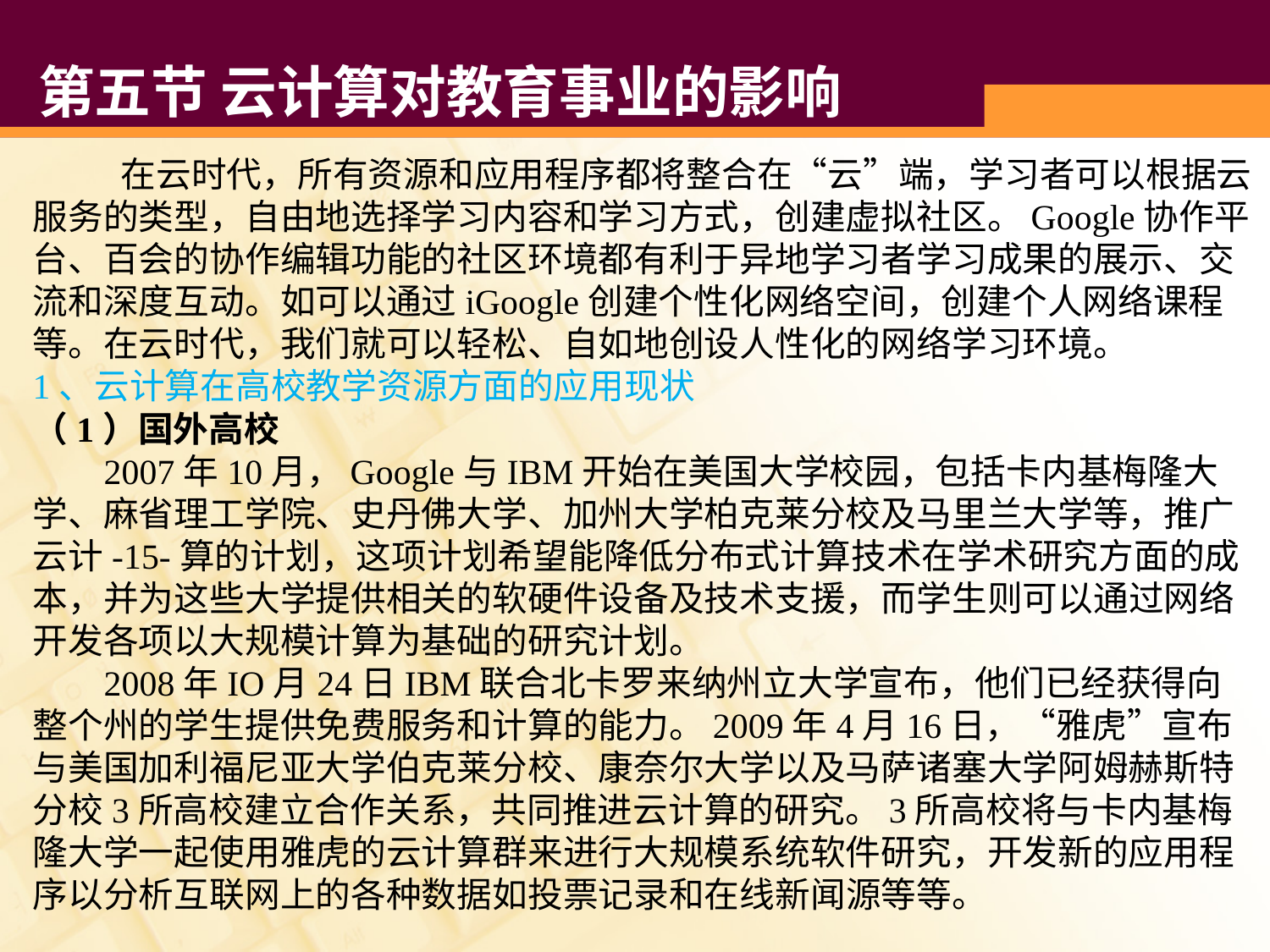

# 第五节 云计算对教育事业的影响
        在云时代，所有资源和应用程序都将整合在“云”端，学习者可以根据云服务的类型，自由地选择学习内容和学习方式，创建虚拟社区。Google协作平台、百会的协作编辑功能的社区环境都有利于异地学习者学习成果的展示、交流和深度互动。如可以通过iGoogle创建个性化网络空间，创建个人网络课程等。在云时代，我们就可以轻松、自如地创设人性化的网络学习环境。
1、云计算在高校教学资源方面的应用现状
（1）国外高校
        2007年10月，Google与IBM开始在美国大学校园，包括卡内基梅隆大学、麻省理工学院、史丹佛大学、加州大学柏克莱分校及马里兰大学等，推广云计-15-算的计划，这项计划希望能降低分布式计算技术在学术研究方面的成本，并为这些大学提供相关的软硬件设备及技术支援，而学生则可以通过网络开发各项以大规模计算为基础的研究计划。
        2008年IO月24日IBM联合北卡罗来纳州立大学宣布，他们已经获得向整个州的学生提供免费服务和计算的能力。2009年4月16日，“雅虎”宣布与美国加利福尼亚大学伯克莱分校、康奈尔大学以及马萨诸塞大学阿姆赫斯特分校3所高校建立合作关系，共同推进云计算的研究。3所高校将与卡内基梅隆大学一起使用雅虎的云计算群来进行大规模系统软件研究，开发新的应用程序以分析互联网上的各种数据如投票记录和在线新闻源等等。